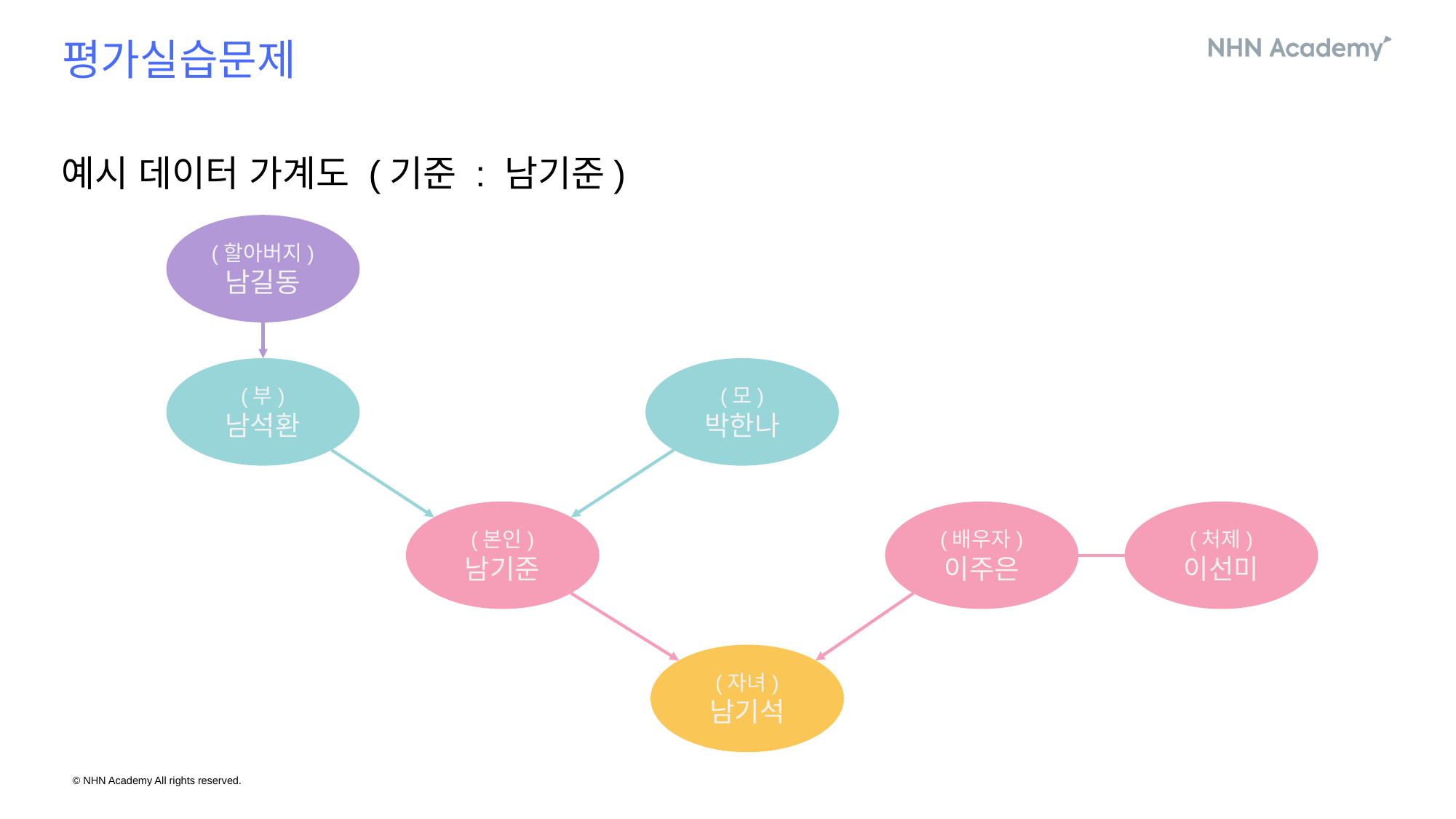

# 평가실습문제
예시 데이터 가계도 (기준 : 남기준)
(할아버지)
남길동
(부)
남석환
(모)
박한나
(본인)
남기준
(배우자)
이주은
(처제)
이선미
(자녀)
남기석